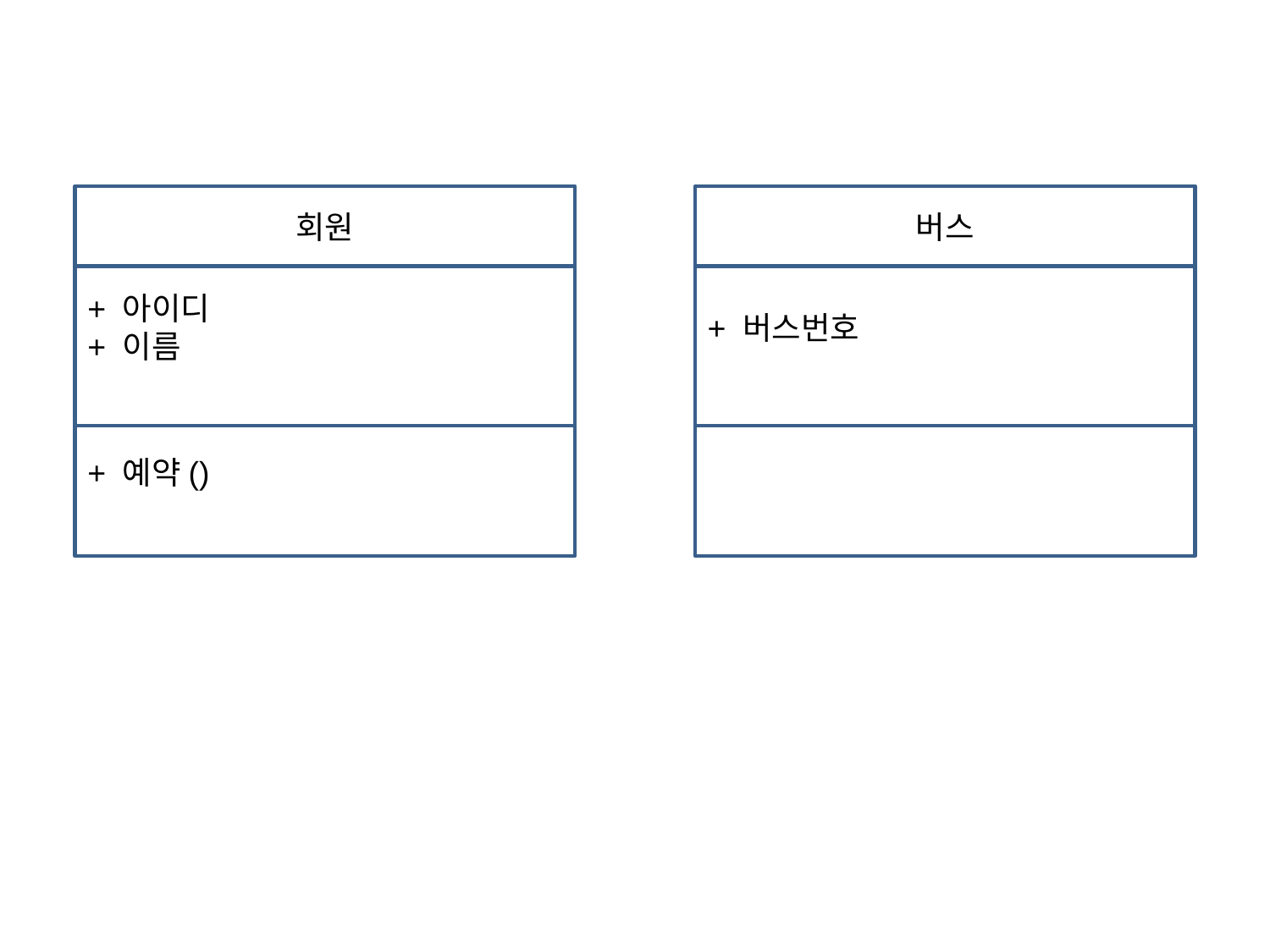

회원
버스
+ 아이디
+ 이름

+ 버스번호

+ 예약()